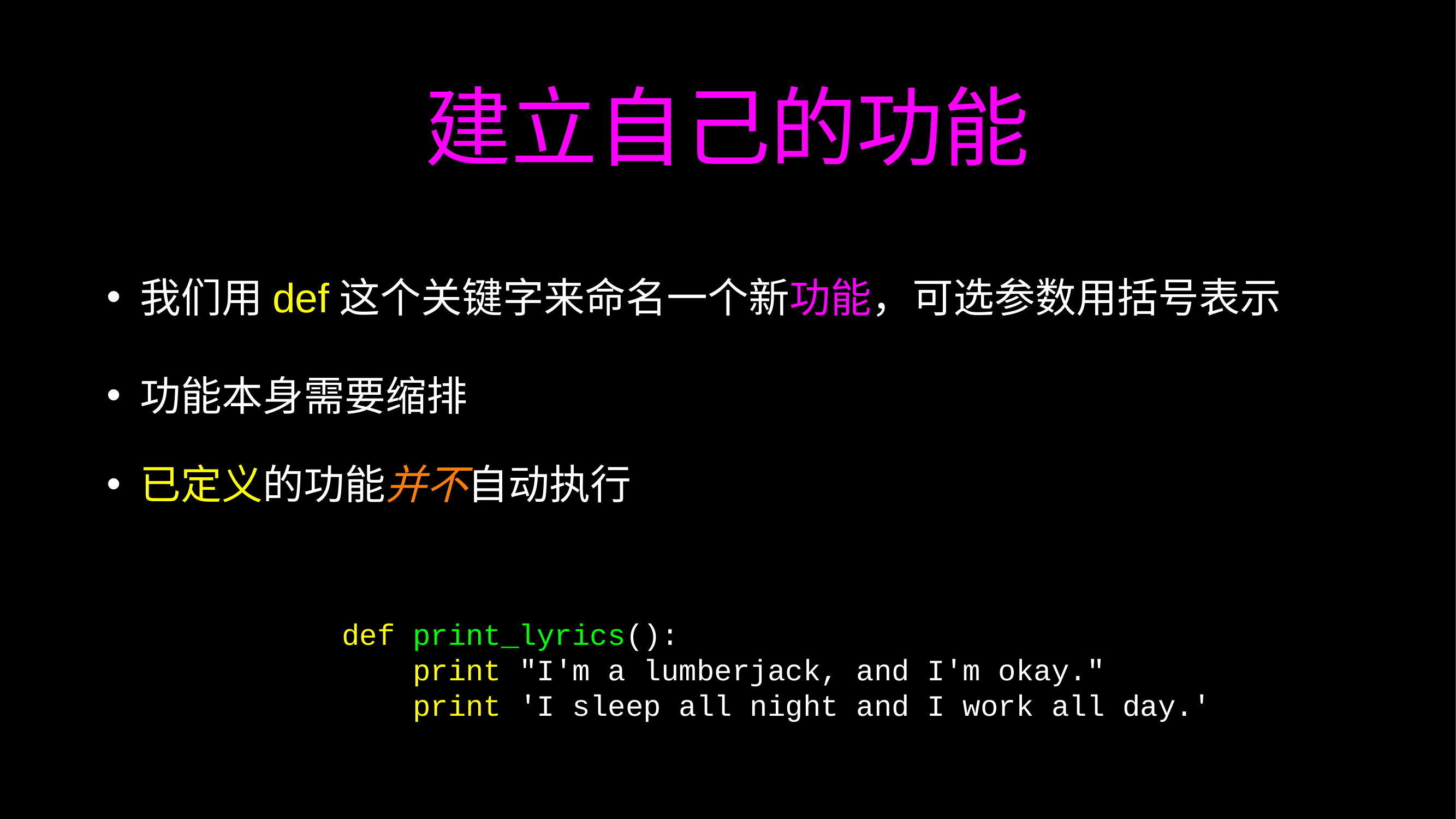

# 建立自己的功能
我们用def这个关键字来命名一个新功能，可选参数用括号表示
功能本身需要缩排
已定义的功能并不自动执行
def print_lyrics():
    print "I'm a lumberjack, and I'm okay."
    print 'I sleep all night and I work all day.'